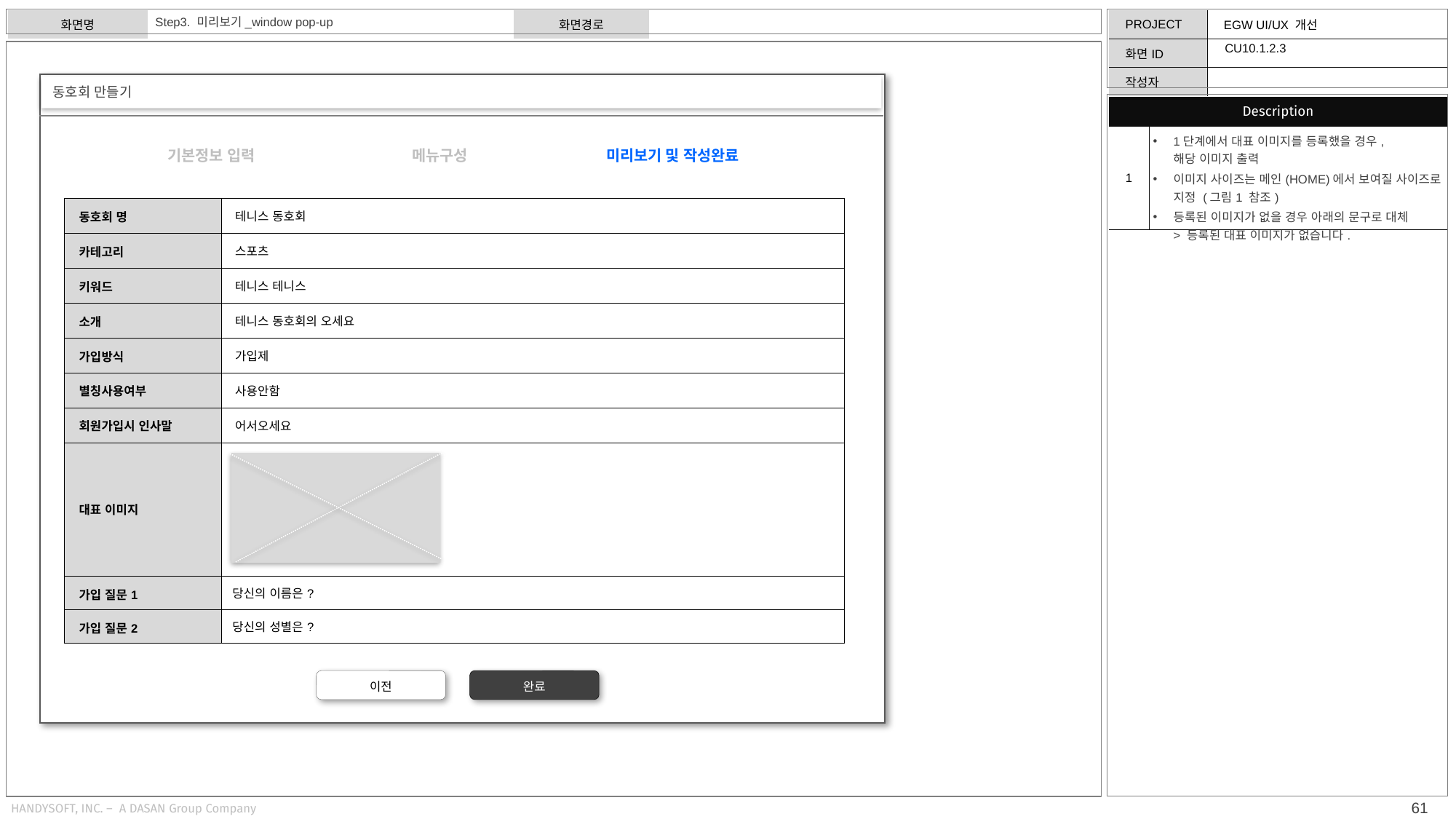

Step3. 미리보기_window pop-up
CU10.1.2.3

동호회 만들기
| Description |  |
| --- | --- |
| 1 | 1단계에서 대표 이미지를 등록했을 경우, 해당 이미지 출력 이미지 사이즈는 메인(HOME)에서 보여질 사이즈로 지정 (그림1 참조) 등록된 이미지가 없을 경우 아래의 문구로 대체 > 등록된 대표 이미지가 없습니다. |
기본정보 입력
메뉴구성
미리보기 및 작성완료
| 동호회 명 | 테니스 동호회 |
| --- | --- |
| 카테고리 | 스포츠 |
| 키워드 | 테니스 테니스 |
| 소개 | 테니스 동호회의 오세요 |
| 가입방식 | 가입제 |
| 별칭사용여부 | 사용안함 |
| 회원가입시 인사말 | 어서오세요 |
| 대표 이미지 |  |
| 가입 질문1 | 당신의 이름은? |
| 가입 질문2 | 당신의 성별은? |

이전
완료